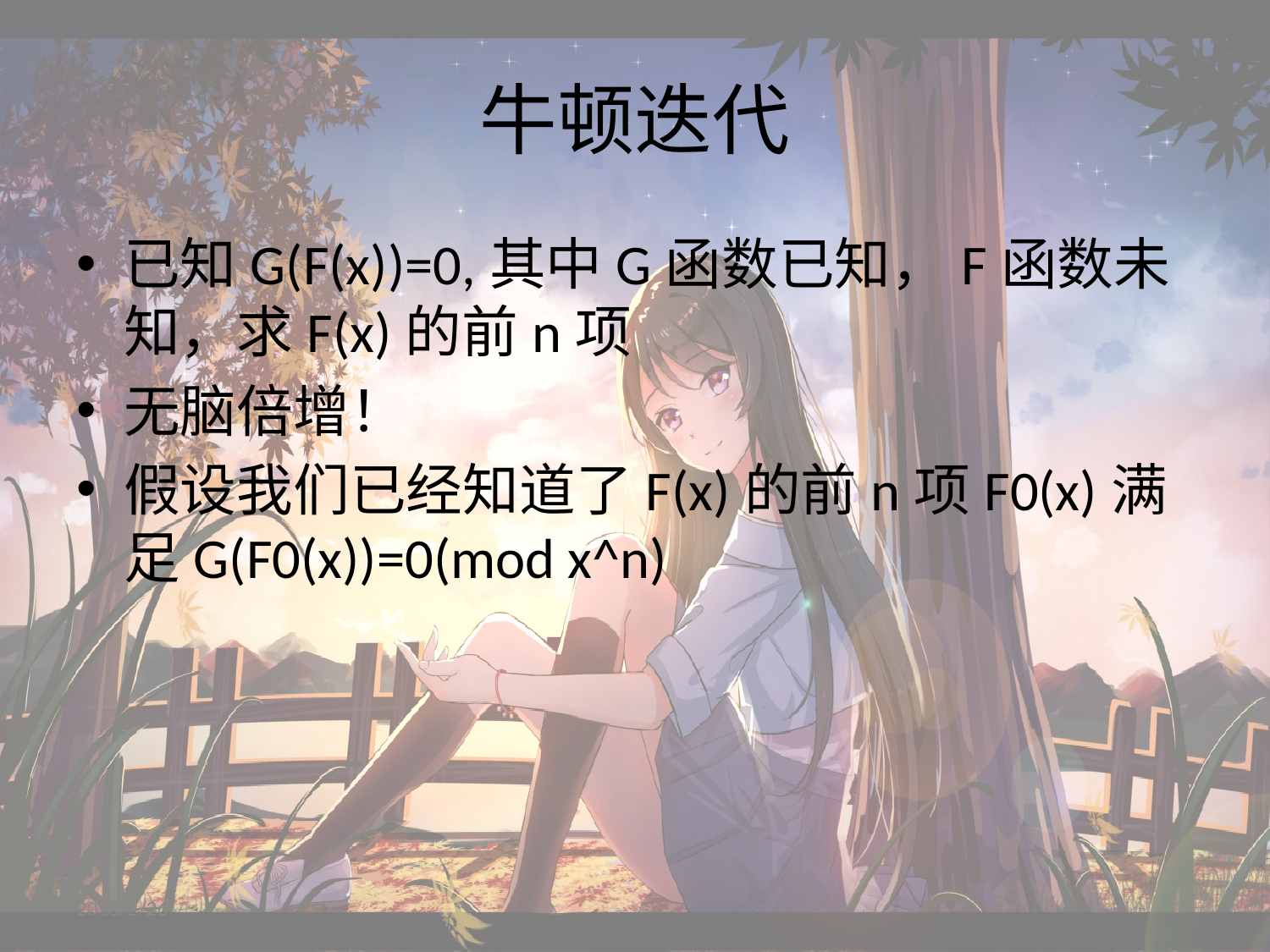

# 牛顿迭代
已知G(F(x))=0,其中G函数已知，F函数未知，求F(x)的前n项
无脑倍增！
假设我们已经知道了F(x)的前n项F0(x)满足G(F0(x))=0(mod x^n)

2018/2/26